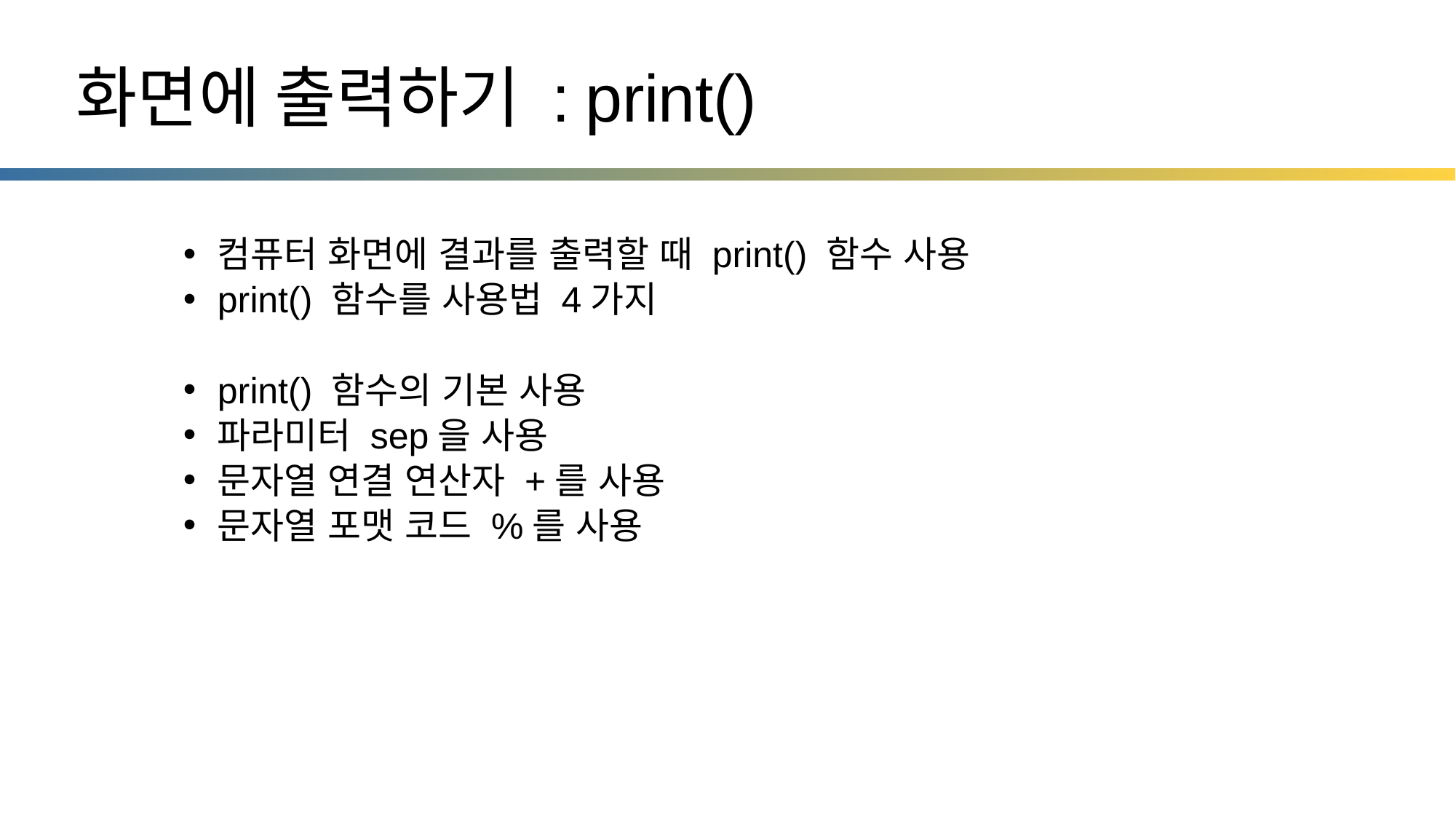

# 화면에 출력하기 : print()
컴퓨터 화면에 결과를 출력할 때 print() 함수 사용
print() 함수를 사용법 4가지

print() 함수의 기본 사용
파라미터 sep을 사용
문자열 연결 연산자 +를 사용
문자열 포맷 코드 %를 사용